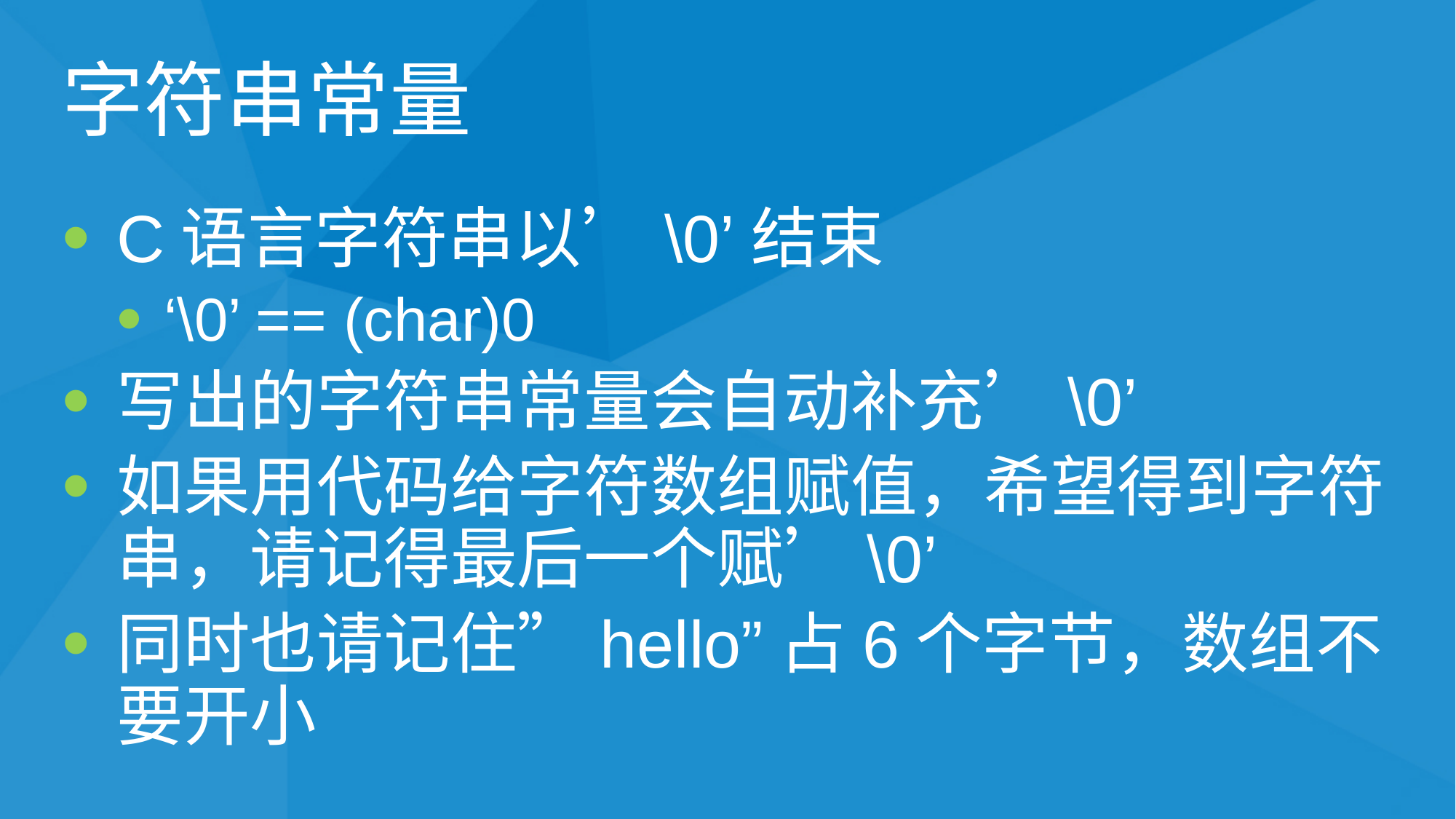

# 字符串常量
C语言字符串以’\0’结束
‘\0’ == (char)0
写出的字符串常量会自动补充’\0’
如果用代码给字符数组赋值，希望得到字符串，请记得最后一个赋’\0’
同时也请记住”hello”占6个字节，数组不要开小